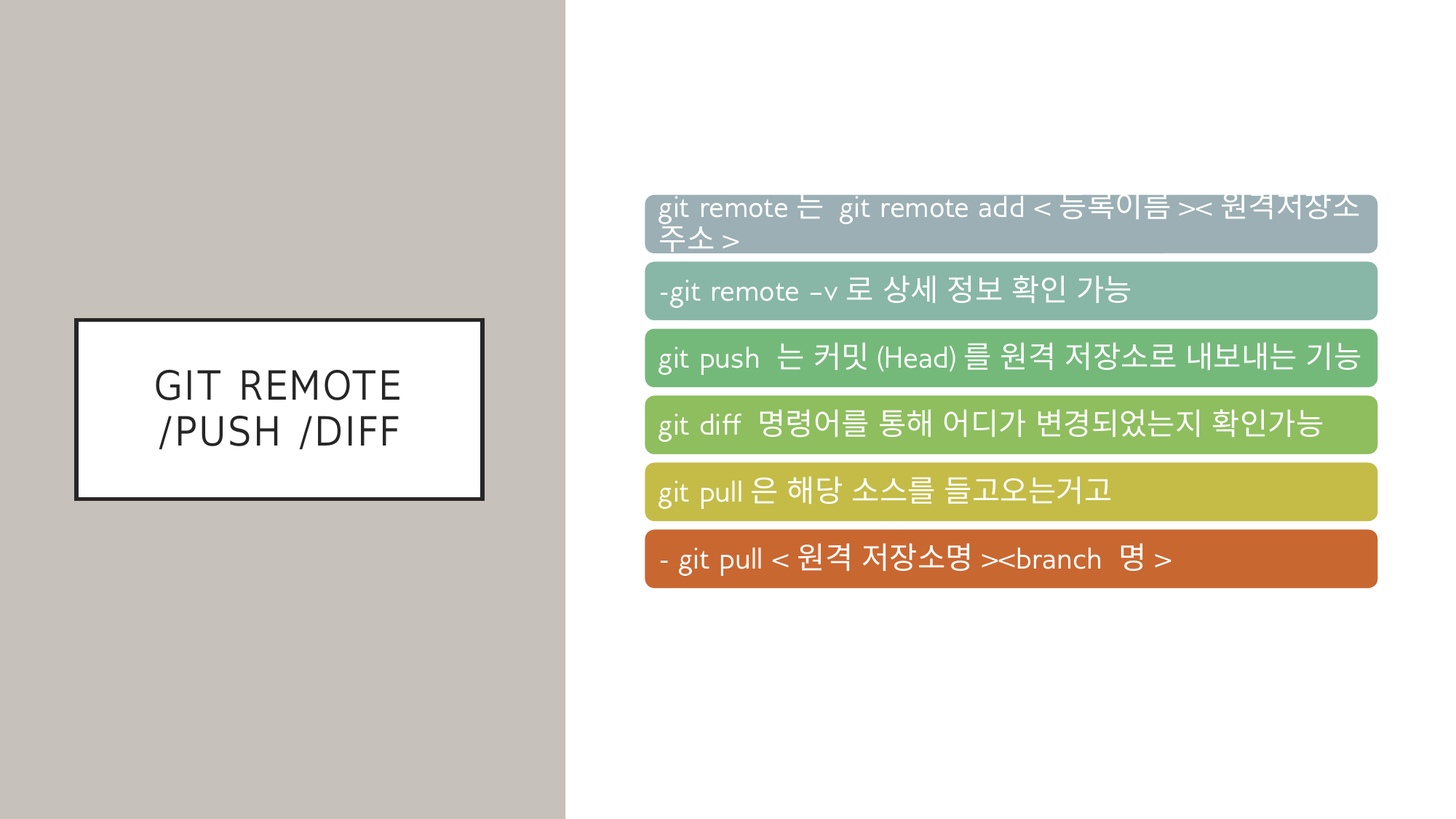

git remote는 git remote add <등록이름><원격저장소 주소>
-git remote –v로 상세 정보 확인 가능
git push 는 커밋(Head)를 원격 저장소로 내보내는 기능
git diff 명령어를 통해 어디가 변경되었는지 확인가능
git pull은 해당 소스를 들고오는거고
- git pull <원격 저장소명><branch 명>
# git remote /push /diff